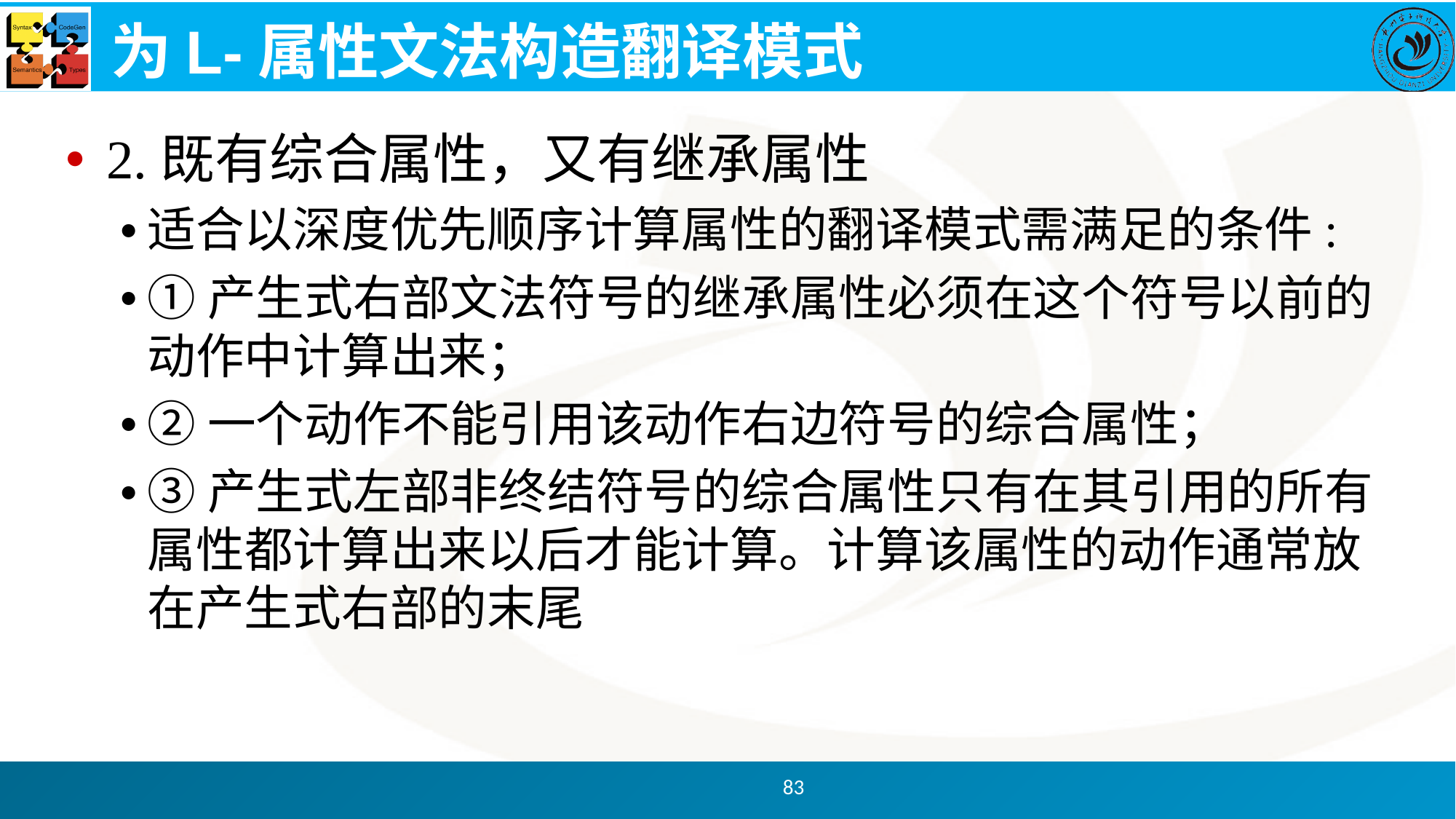

# 为L-属性文法构造翻译模式
2.既有综合属性，又有继承属性
适合以深度优先顺序计算属性的翻译模式需满足的条件:
①产生式右部文法符号的继承属性必须在这个符号以前的动作中计算出来；
②一个动作不能引用该动作右边符号的综合属性；
③产生式左部非终结符号的综合属性只有在其引用的所有属性都计算出来以后才能计算。计算该属性的动作通常放在产生式右部的末尾
83